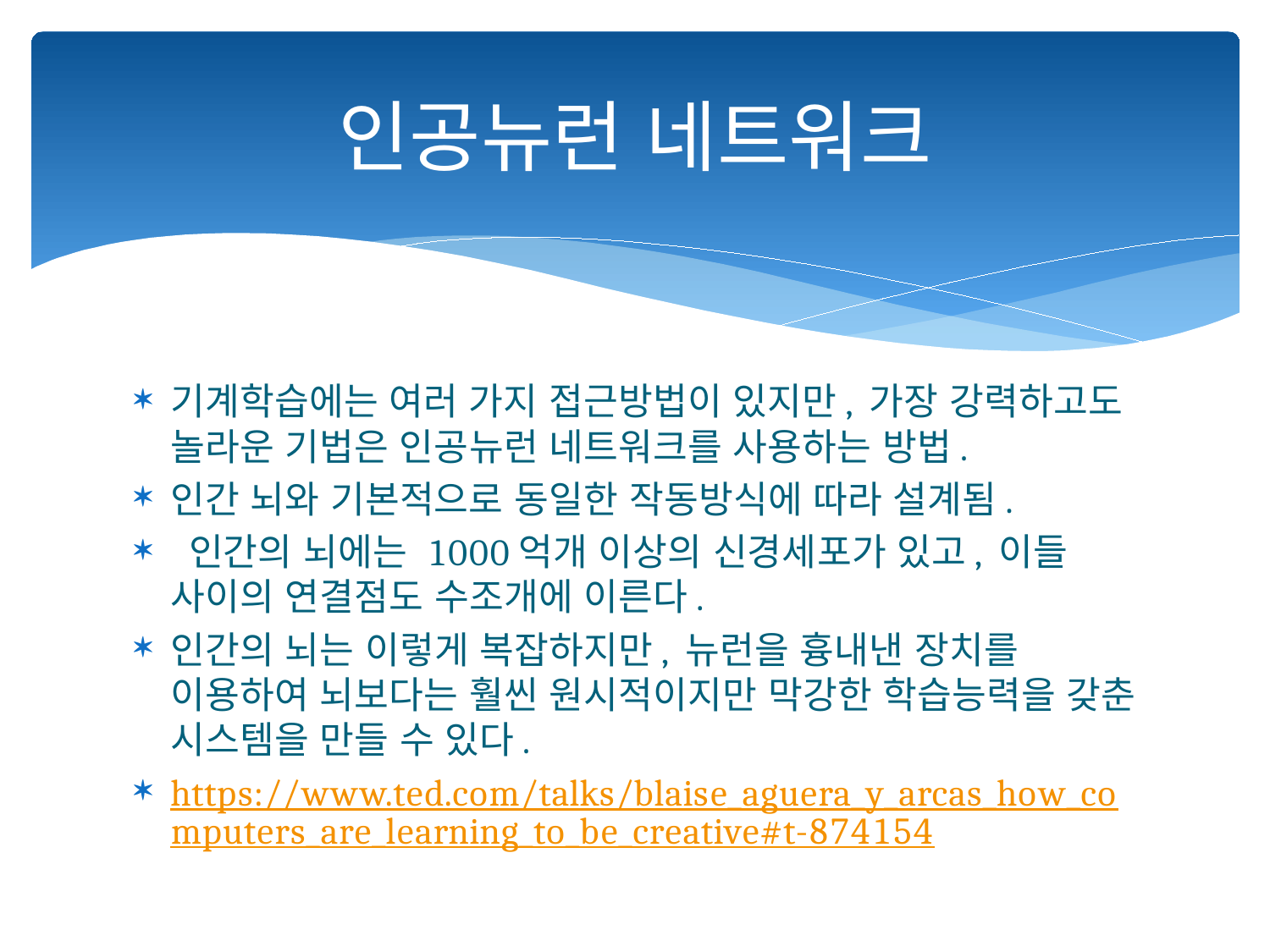

# 인공뉴런 네트워크
기계학습에는 여러 가지 접근방법이 있지만, 가장 강력하고도 놀라운 기법은 인공뉴런 네트워크를 사용하는 방법.
인간 뇌와 기본적으로 동일한 작동방식에 따라 설계됨.
 인간의 뇌에는 1000억개 이상의 신경세포가 있고, 이들 사이의 연결점도 수조개에 이른다.
인간의 뇌는 이렇게 복잡하지만, 뉴런을 흉내낸 장치를 이용하여 뇌보다는 훨씬 원시적이지만 막강한 학습능력을 갖춘 시스템을 만들 수 있다.
https://www.ted.com/talks/blaise_aguera_y_arcas_how_computers_are_learning_to_be_creative#t-874154